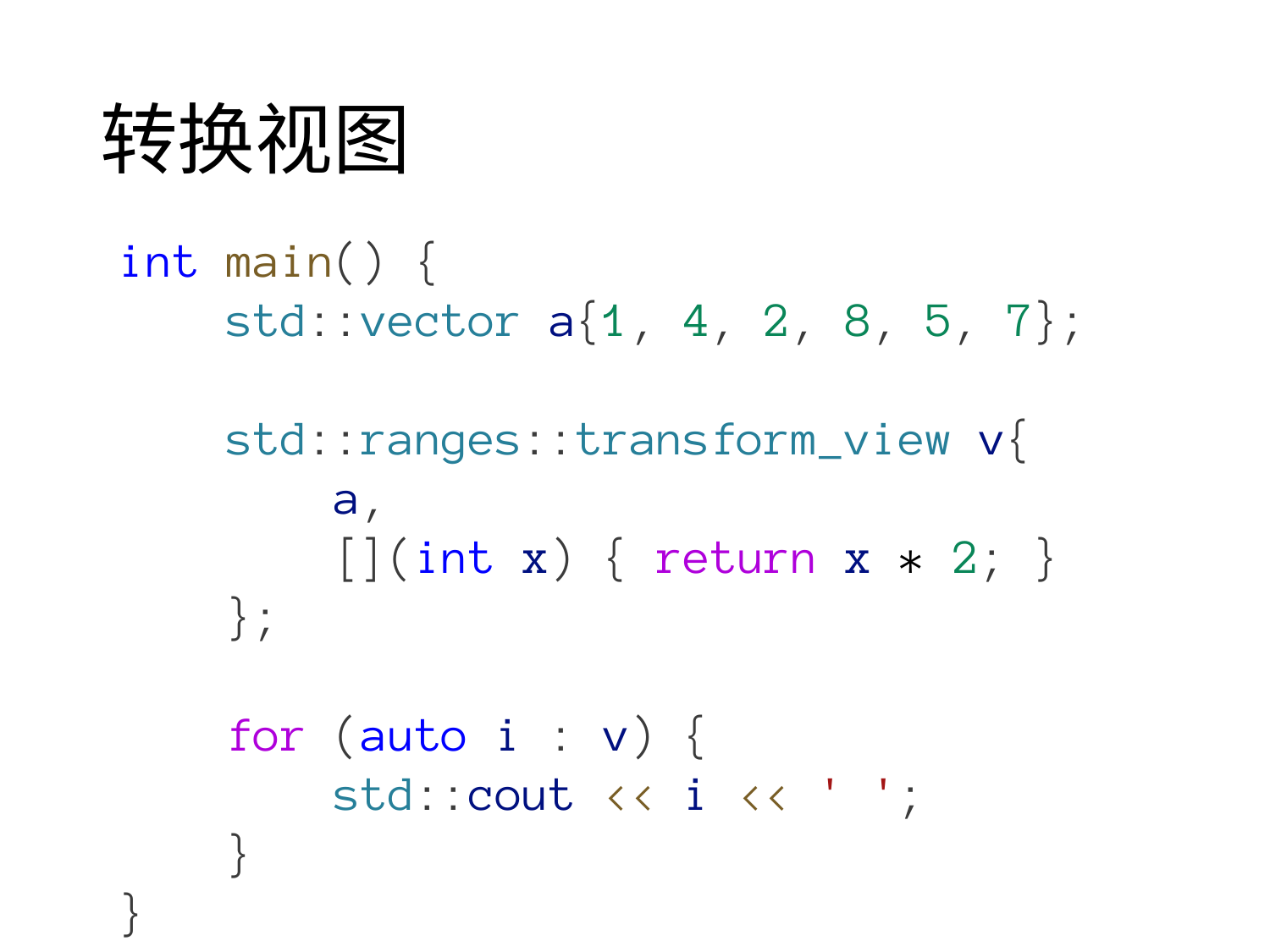

# 转换视图
int main() {
    std::vector a{1, 4, 2, 8, 5, 7};

    std::ranges::transform_view v{
        a,
        [](int x) { return x * 2; }
    };

    for (auto i : v) {
        std::cout << i << ' ';
    }
}